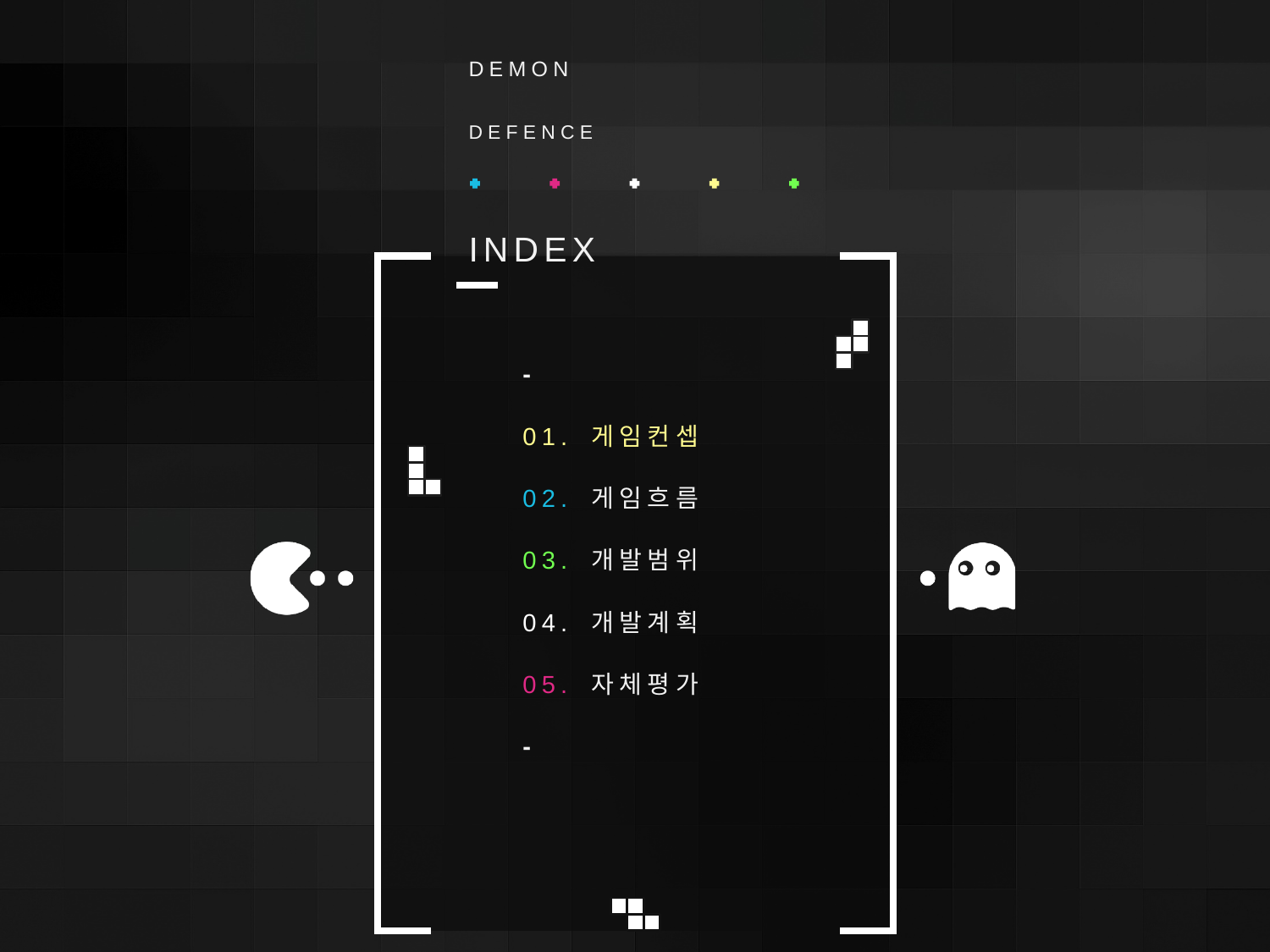

DEMON
DEFENCE
INDEX
-
01. 게임컨셉
02. 게임흐름
03. 개발범위
04. 개발계획
05. 자체평가
-